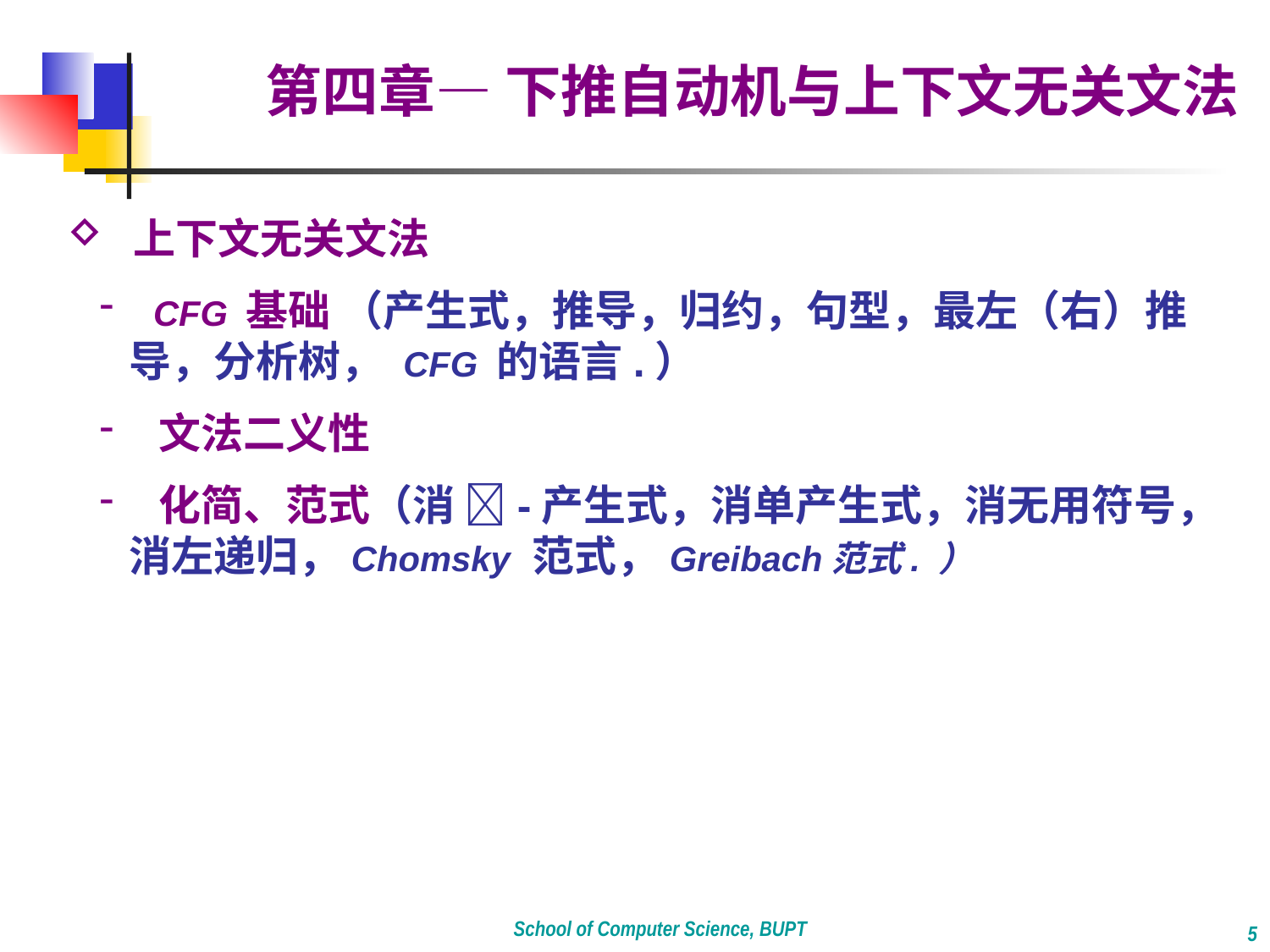

第四章— 下推自动机与上下文无关文法
  上下文无关文法

  CFG 基础 （产生式，推导，归约，句型，最左（右）推导，分析树， CFG 的语言.）

  文法二义性

  化简、范式（消 ε-产生式，消单产生式，消无用符号，消左递归，Chomsky 范式，Greibach范式. ）
School of Computer Science, BUPT
5